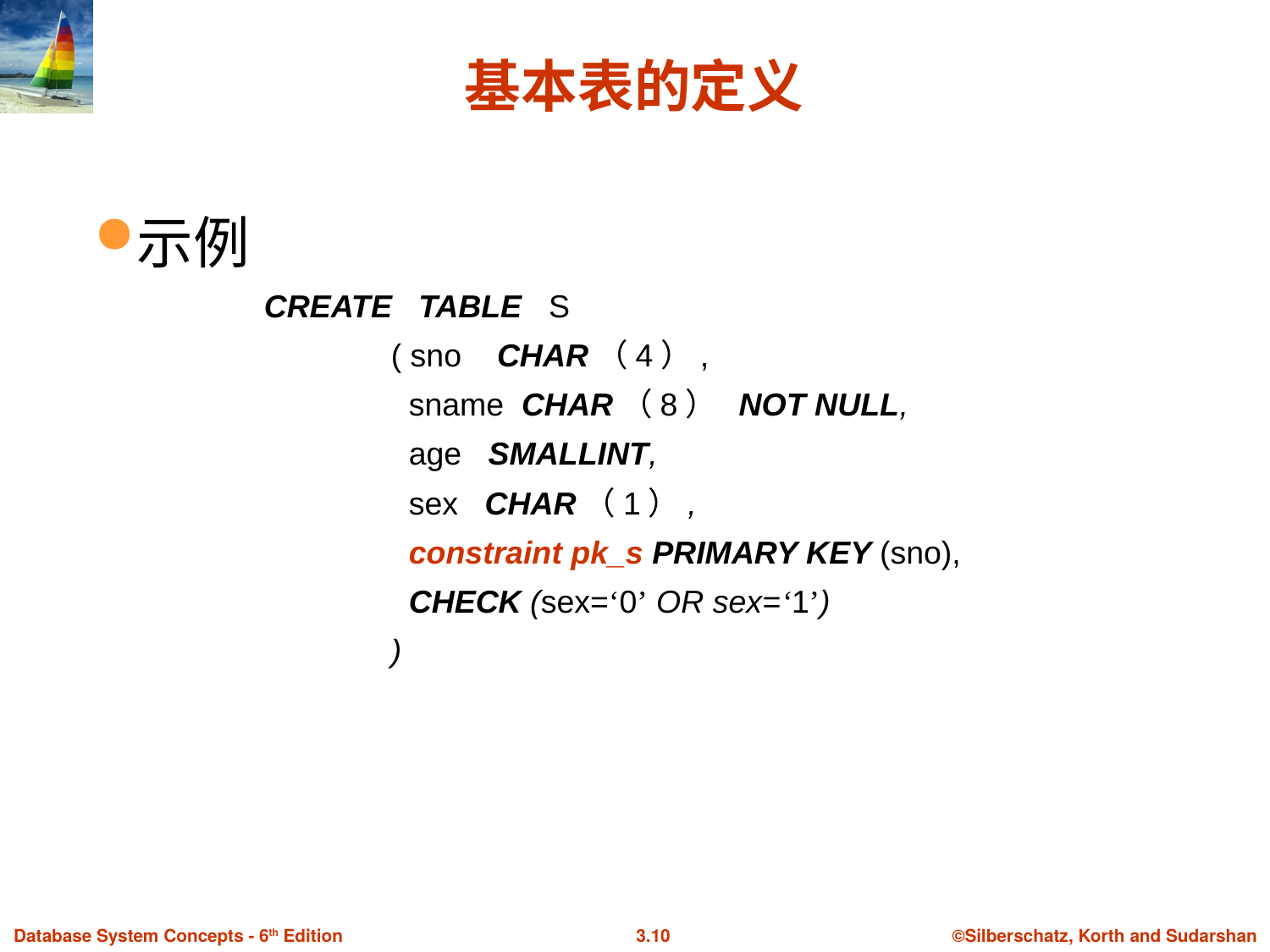

# 基本表的定义
示例
		CREATE   TABLE   S
			( sno    CHAR（4）,
			  sname  CHAR（8）  NOT NULL,
			  age   SMALLINT,
			  sex   CHAR（1）,
			  constraint pk_s PRIMARY KEY (sno),
			  CHECK (sex=‘0’ OR sex=‘1’)
			)